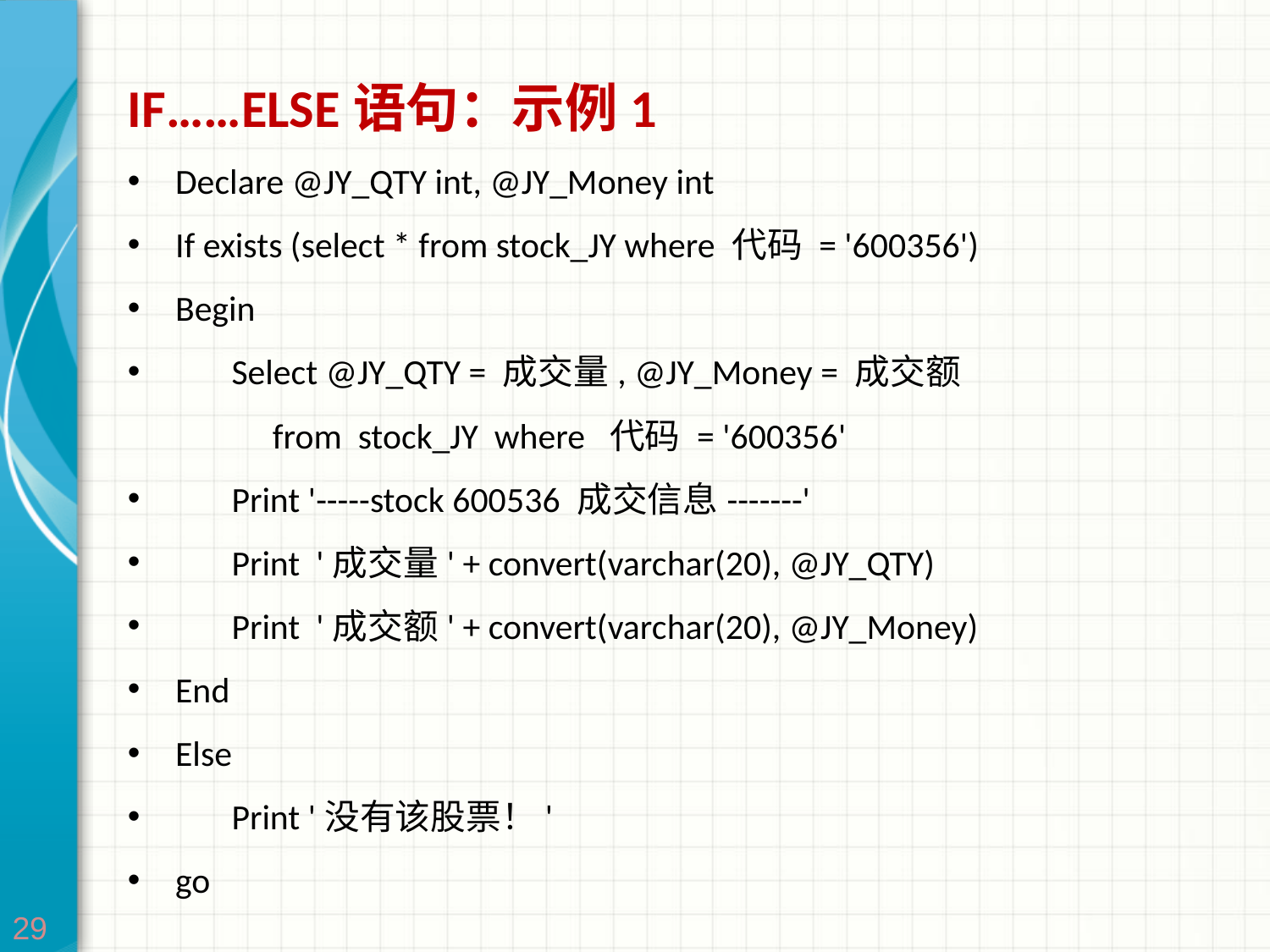

IF……ELSE语句：示例1
Declare @JY_QTY int, @JY_Money int
If exists (select * from stock_JY where 代码 = '600356')
Begin
       Select @JY_QTY = 成交量, @JY_Money = 成交额
                  from  stock_JY  where  代码 = '600356'
       Print '-----stock 600536 成交信息-------'
       Print  '成交量' + convert(varchar(20), @JY_QTY)
       Print  '成交额' + convert(varchar(20), @JY_Money)
End
Else
       Print '没有该股票！'
go
29